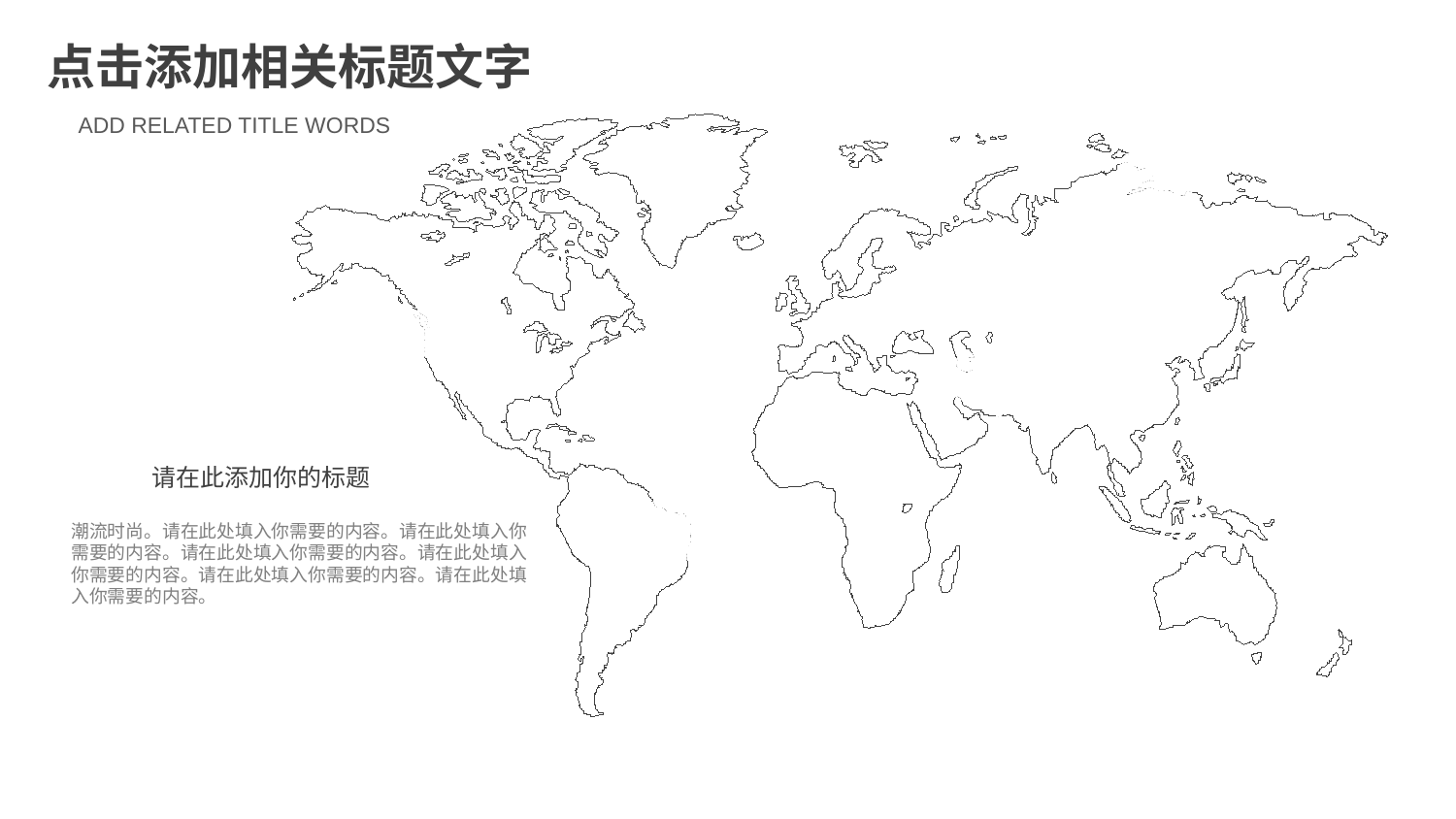

请在此添加你的标题

潮流时尚。请在此处填入你需要的内容。请在此处填入你需要的内容。请在此处填入你需要的内容。请在此处填入你需要的内容。请在此处填入你需要的内容。请在此处填入你需要的内容。